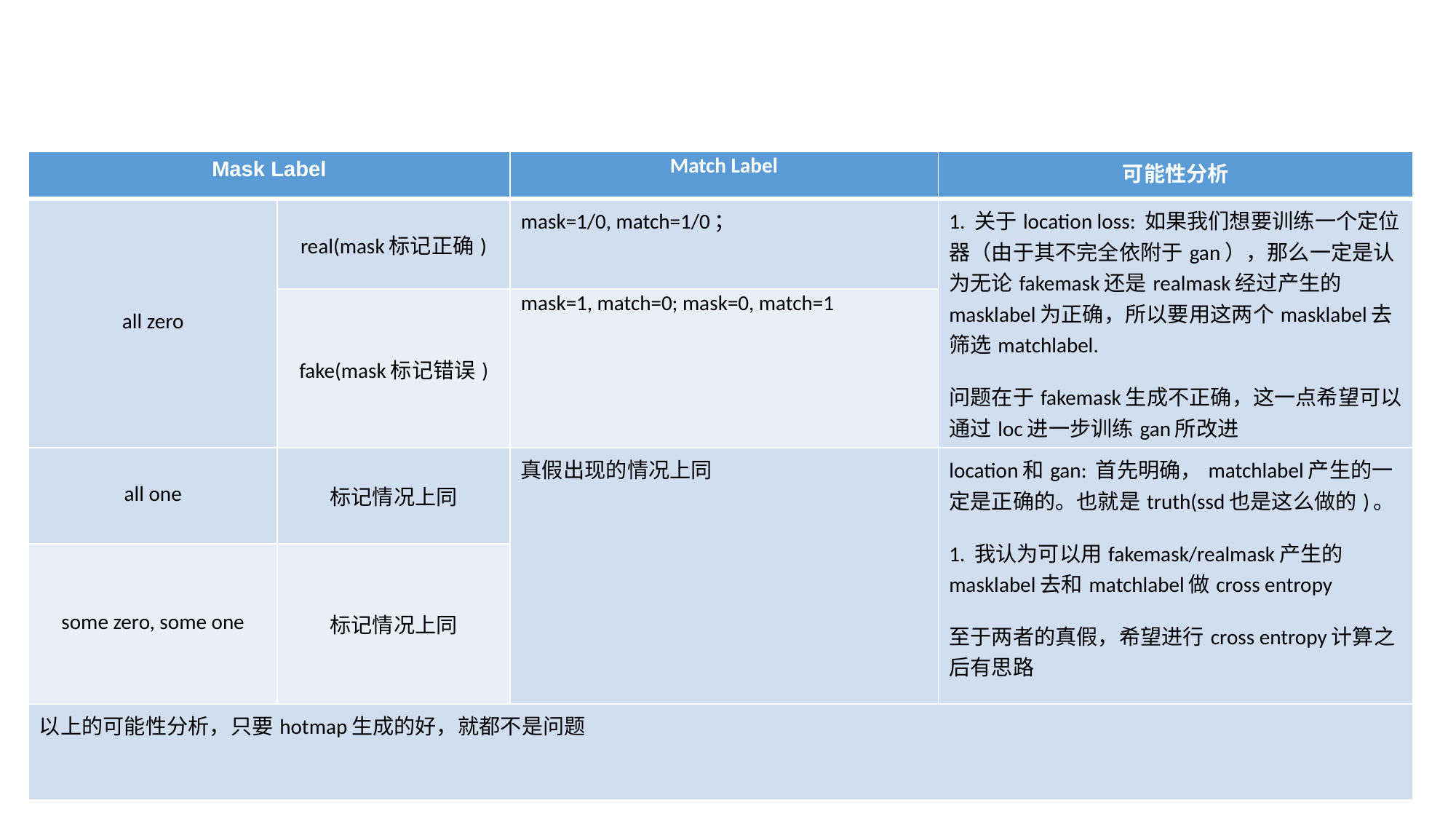

| Mask Label |  | Match Label | 可能性分析 |
| --- | --- | --- | --- |
| all zero | real(mask标记正确) | mask=1/0, match=1/0； | 1. 关于location loss: 如果我们想要训练一个定位器（由于其不完全依附于gan），那么一定是认为无论fakemask还是realmask经过产生的masklabel为正确，所以要用这两个masklabel去筛选matchlabel. 问题在于fakemask生成不正确，这一点希望可以通过loc进一步训练gan所改进 |
|  | fake(mask标记错误) | mask=1, match=0; mask=0, match=1 |  |
| all one | 标记情况上同 | 真假出现的情况上同 | location和gan: 首先明确，matchlabel产生的一定是正确的。也就是truth(ssd也是这么做的)。 1. 我认为可以用fakemask/realmask产生的masklabel去和matchlabel做cross entropy 至于两者的真假，希望进行cross entropy计算之后有思路 |
| some zero, some one | 标记情况上同 |  |  |
| 以上的可能性分析，只要hotmap生成的好，就都不是问题 |  |  |  |